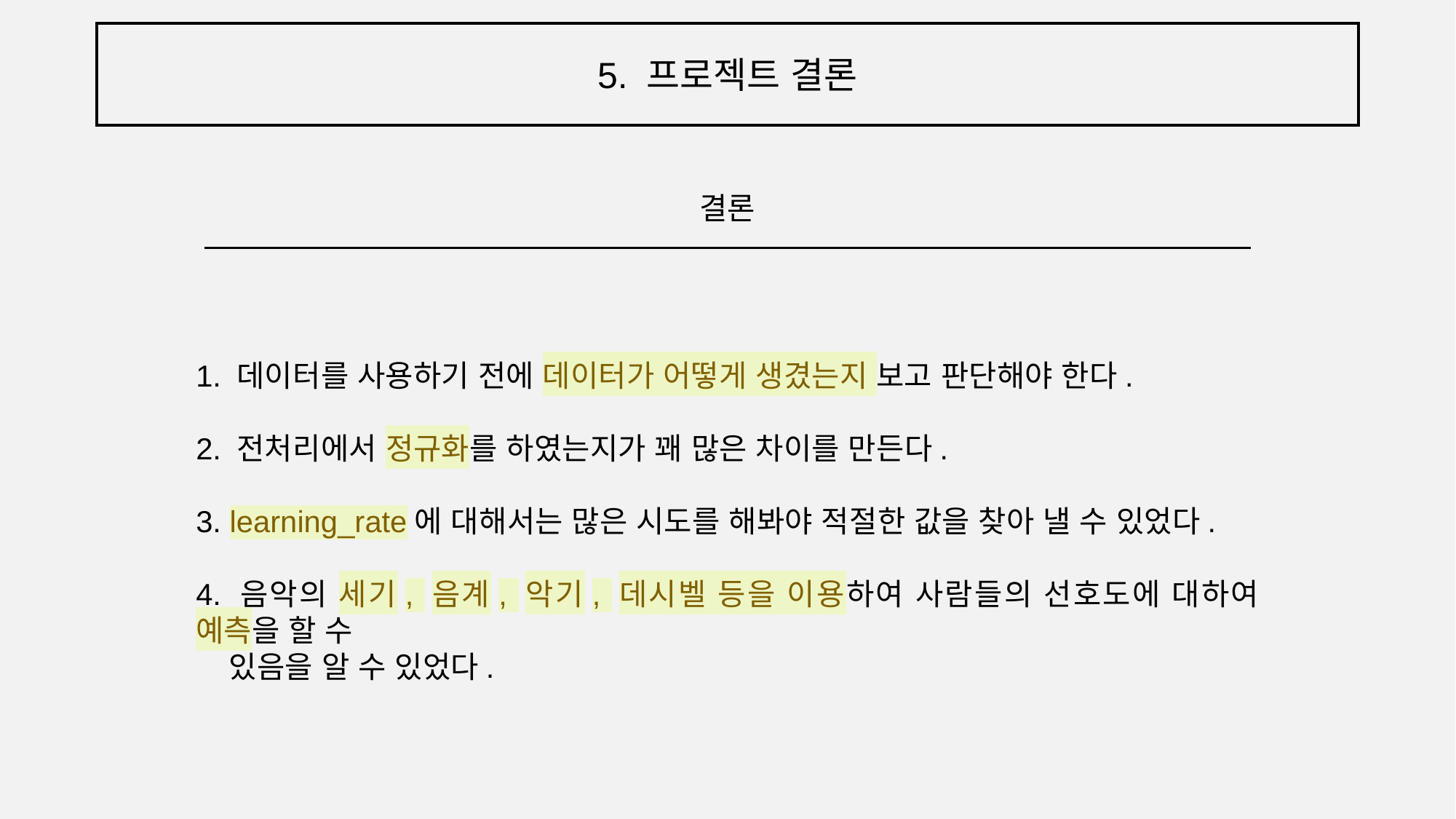

5. 프로젝트 결론
결론
1. 데이터를 사용하기 전에 데이터가 어떻게 생겼는지 보고 판단해야 한다.

2. 전처리에서 정규화를 하였는지가 꽤 많은 차이를 만든다.

3. learning_rate에 대해서는 많은 시도를 해봐야 적절한 값을 찾아 낼 수 있었다.

4. 음악의 세기, 음계, 악기, 데시벨 등을 이용하여 사람들의 선호도에 대하여 예측을 할 수
   있음을 알 수 있었다.